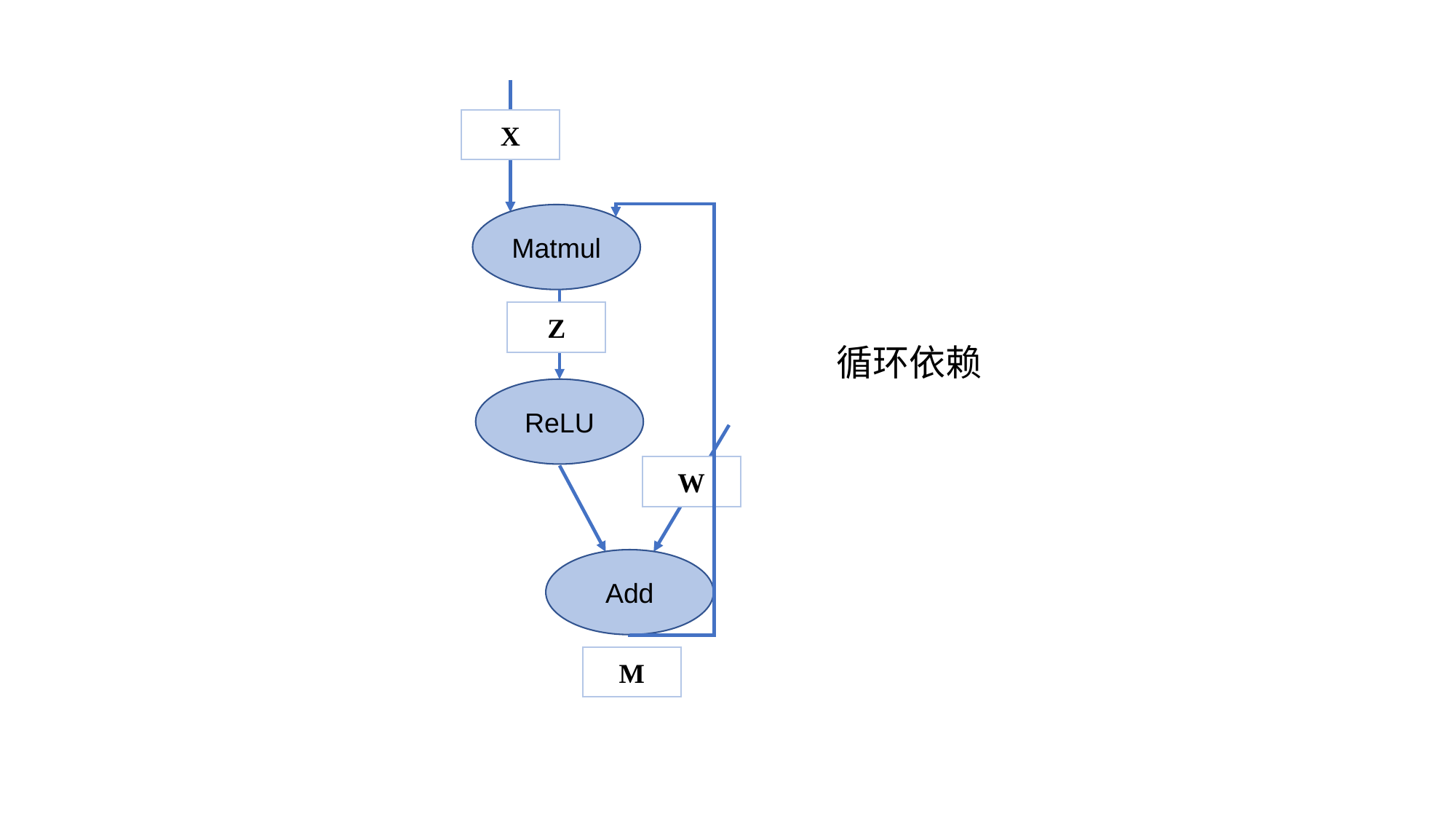

X
Matmul
Z
循环依赖
ReLU
W
Add
M